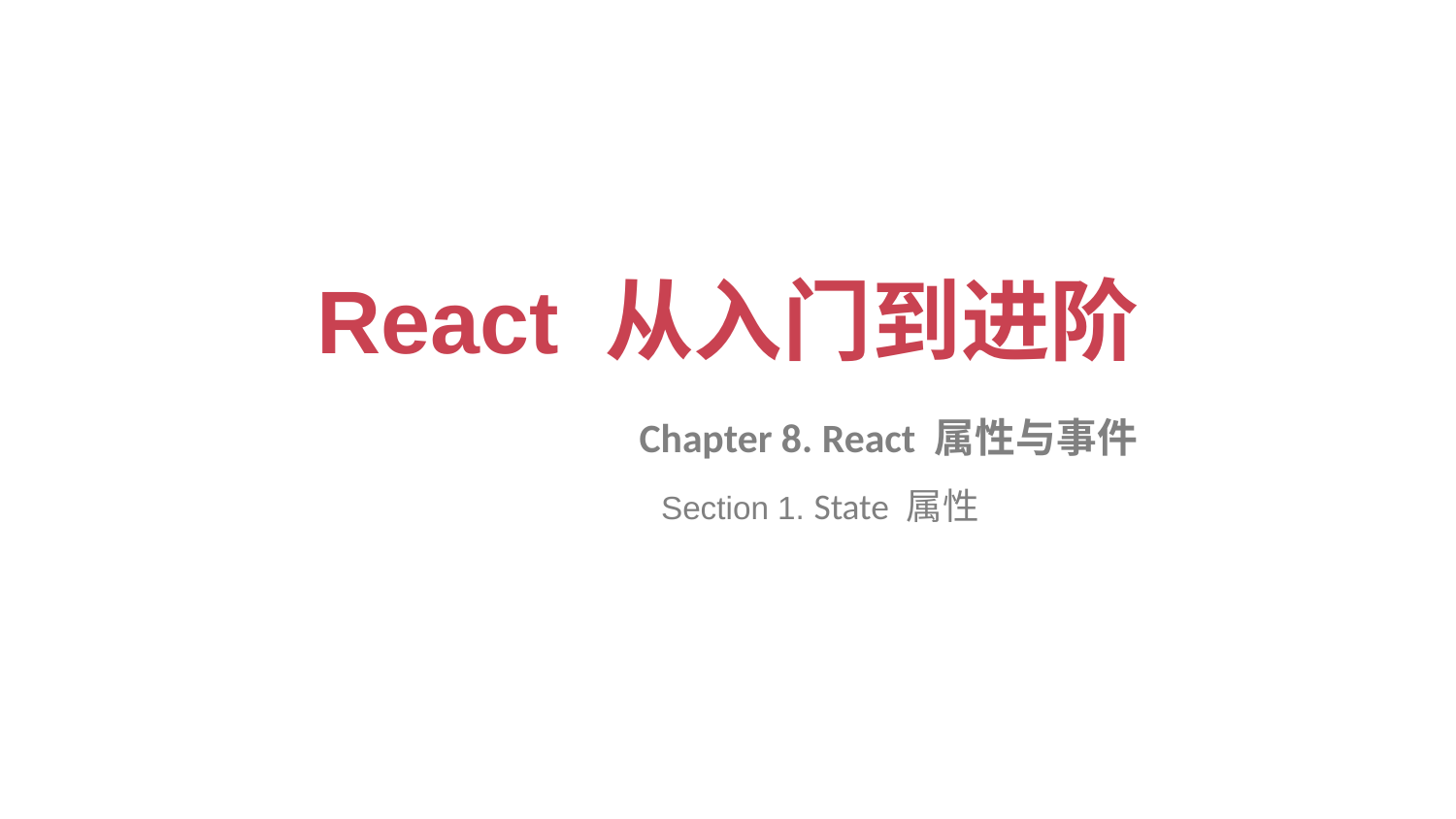

# React 从入门到进阶
Chapter 8. React 属性与事件
   Section 1. State 属性